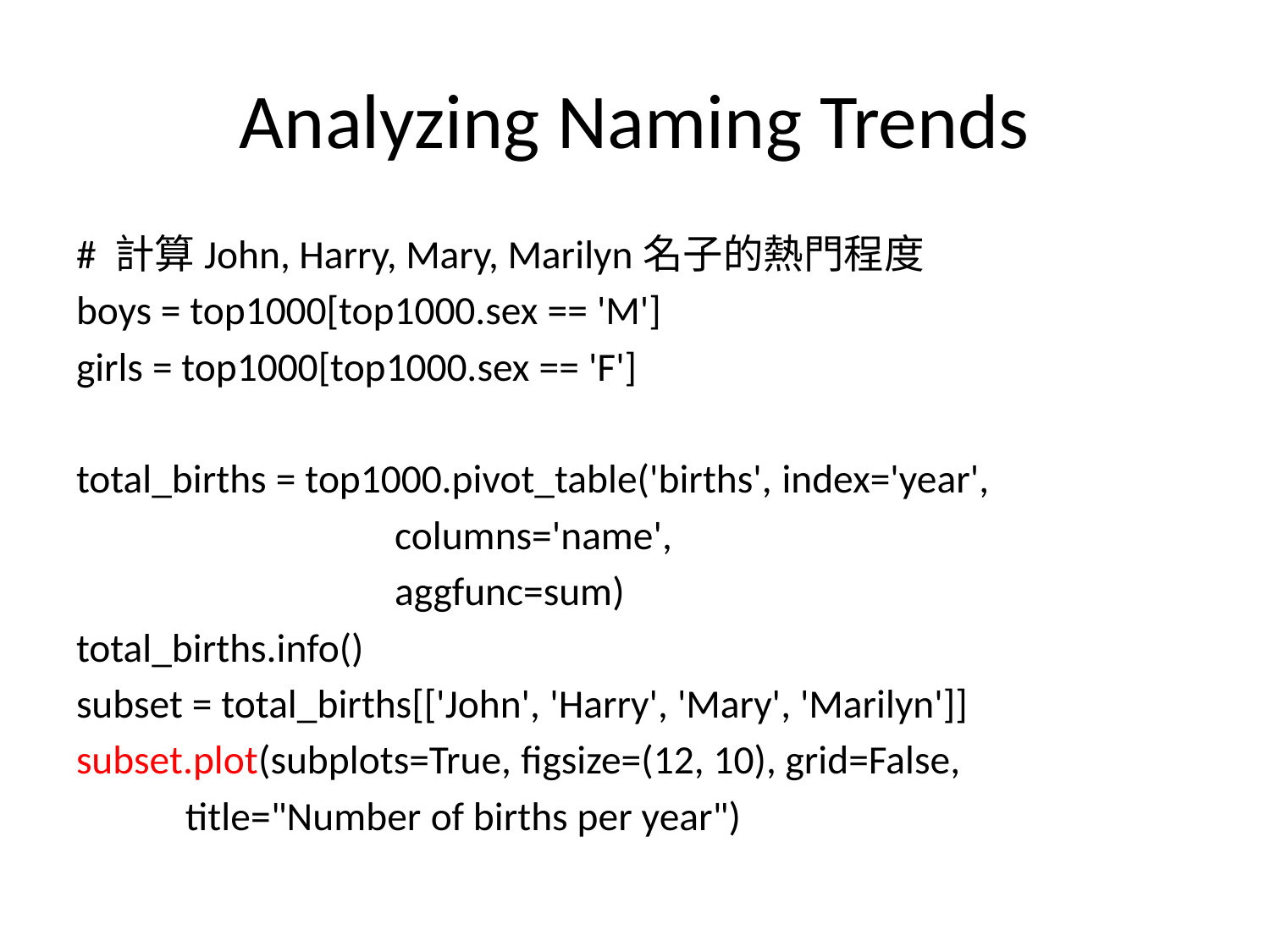

# Analyzing Naming Trends
# 計算John, Harry, Mary, Marilyn名子的熱門程度
boys = top1000[top1000.sex == 'M']
girls = top1000[top1000.sex == 'F']

total_births = top1000.pivot_table('births', index='year',
                                   columns='name',
                                   aggfunc=sum)
total_births.info()
subset = total_births[['John', 'Harry', 'Mary', 'Marilyn']]
subset.plot(subplots=True, figsize=(12, 10), grid=False,
            title="Number of births per year")